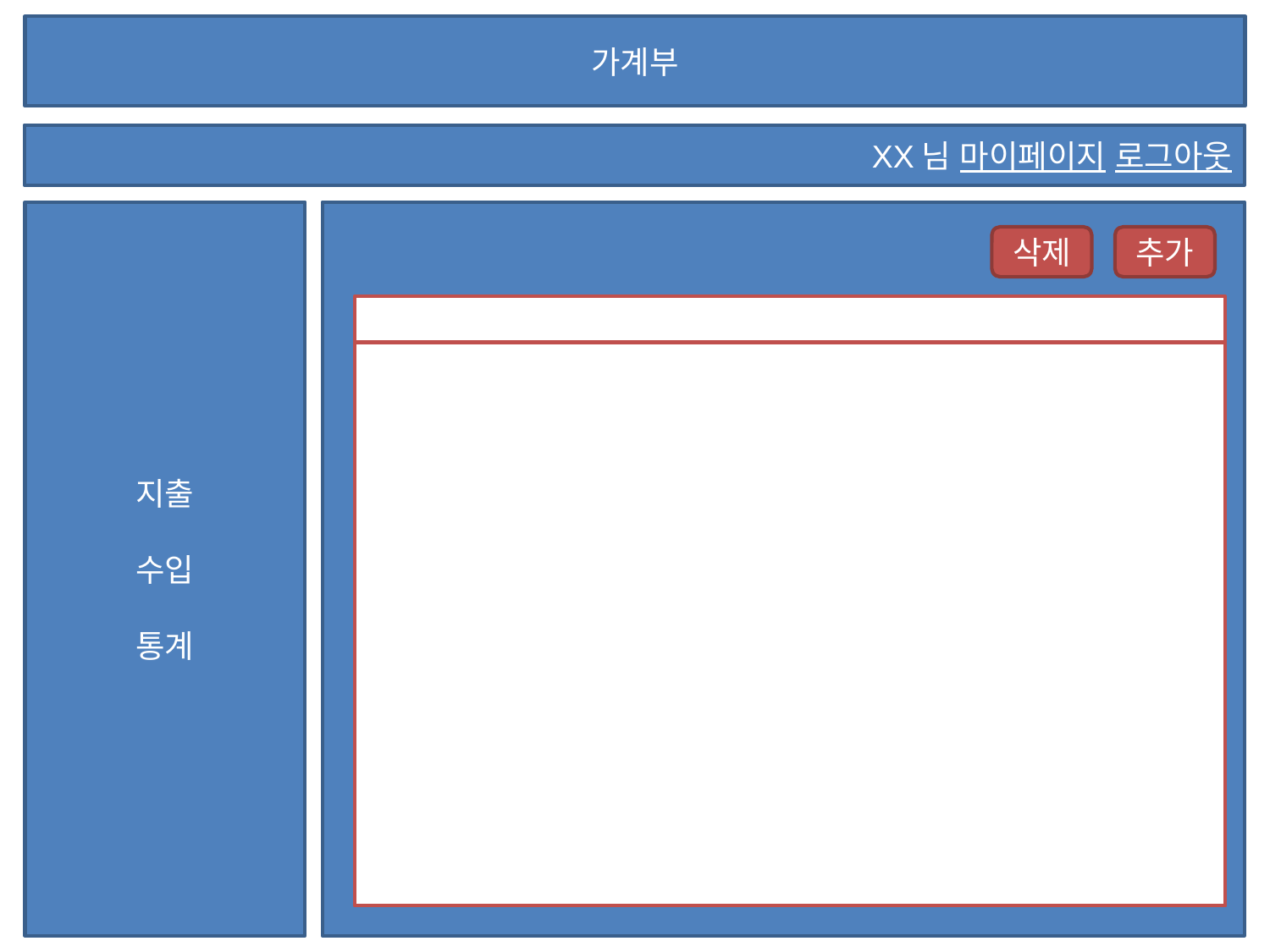

가계부
XX님 마이페이지 로그아웃
지출

수입

통계

삭제
추가